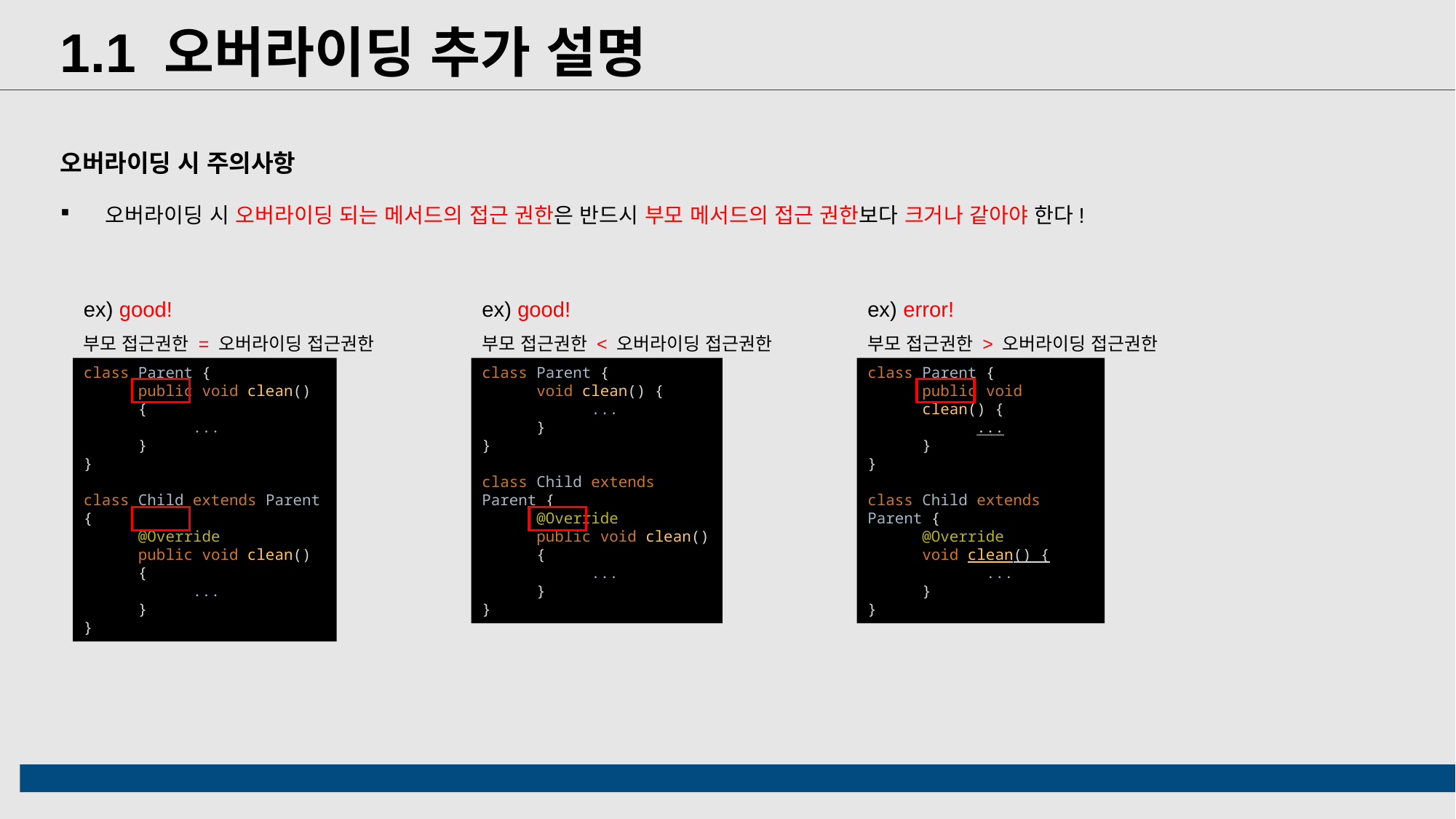

1.1 오버라이딩 추가 설명
오버라이딩 시 주의사항
 오버라이딩 시 오버라이딩 되는 메서드의 접근 권한은 반드시 부모 메서드의 접근 권한보다 크거나 같아야 한다!
ex) good!
부모 접근권한 = 오버라이딩 접근권한
class Parent {
public void clean() {
...
}
}

class Child extends Parent {
@Override
public void clean() {
...
}
}
ex) good!
부모 접근권한 < 오버라이딩 접근권한
class Parent {
void clean() {
...
}
}

class Child extends Parent {
@Override
public void clean() {
...
}
}
ex) error!
부모 접근권한 > 오버라이딩 접근권한
class Parent {
public void clean() {
...
}
}

class Child extends Parent {
@Override
void clean() {
 ...
}
}